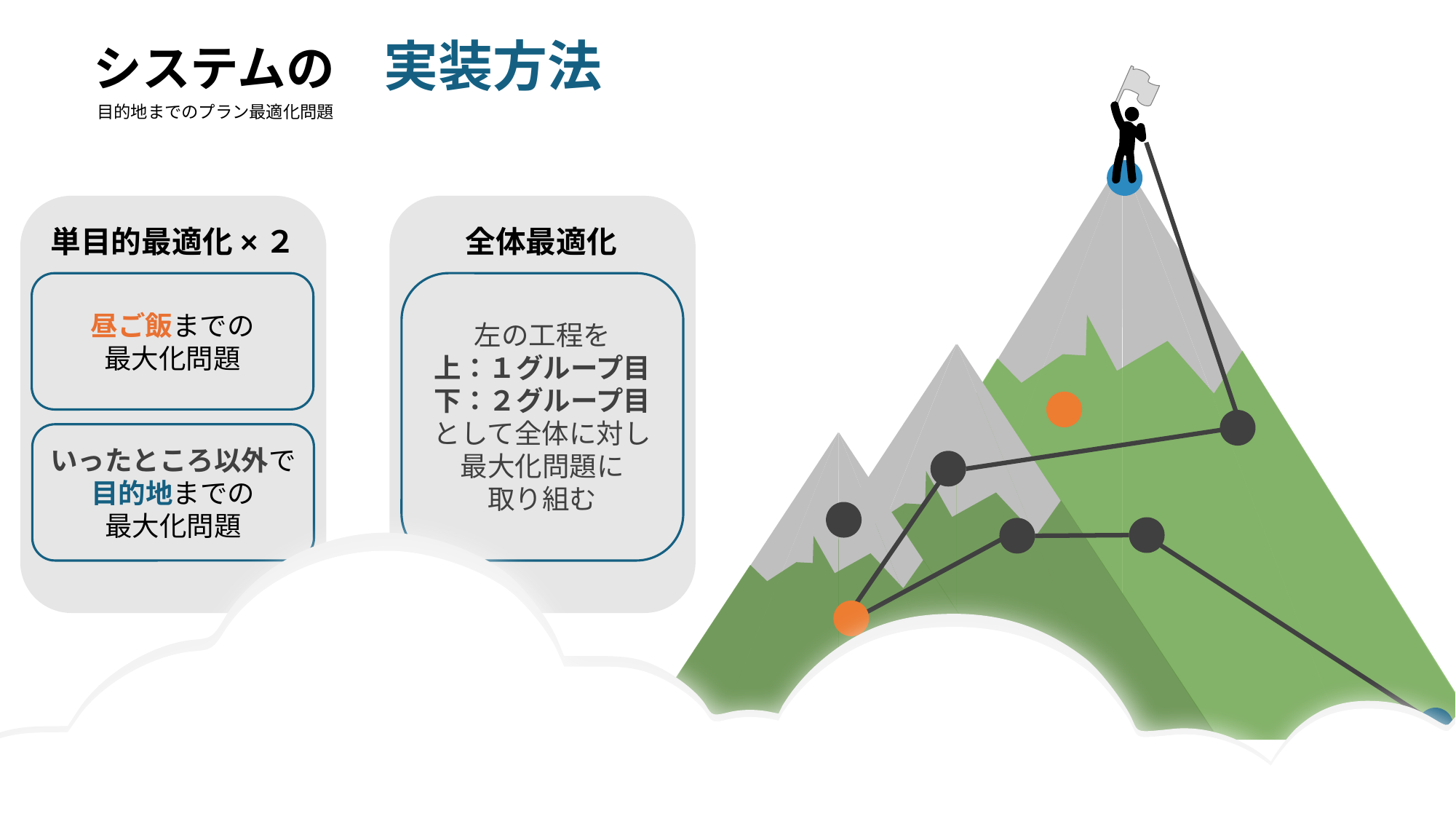

# システムの　実装方法

目的地までのプラン最適化問題

単目的最適化×２
全体最適化
昼ご飯までの
最大化問題
左の工程を
上：１グループ目
下：２グループ目
として全体に対し
最大化問題に
取り組む

いったところ以外で
目的地までの
最大化問題